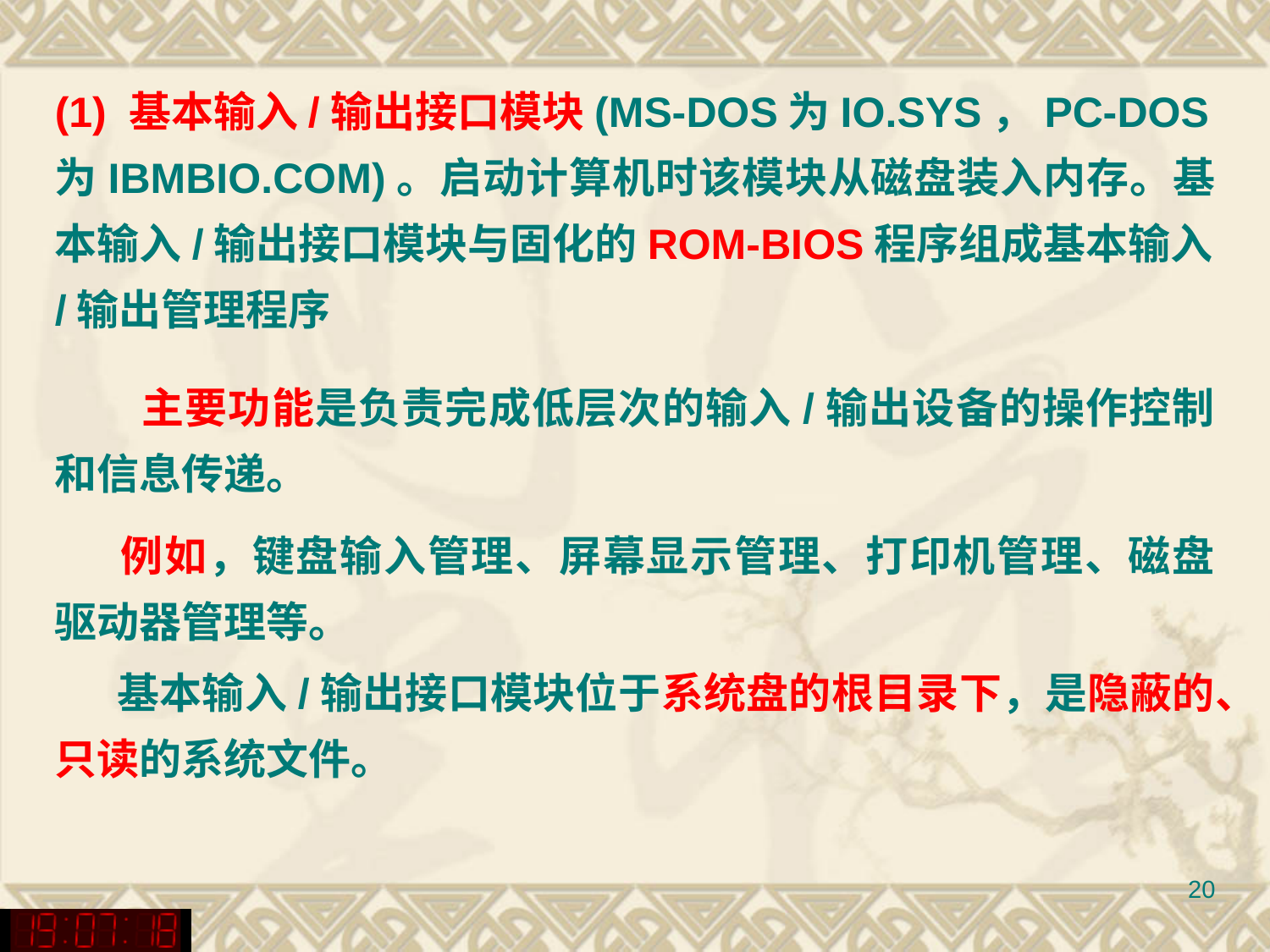

(1) 基本输入/输出接口模块(MS-DOS为IO.SYS，PC-DOS为IBMBIO.COM)。启动计算机时该模块从磁盘装入内存。基本输入/输出接口模块与固化的ROM-BIOS程序组成基本输入/输出管理程序
　　主要功能是负责完成低层次的输入/输出设备的操作控制和信息传递。
　  例如，键盘输入管理、屏幕显示管理、打印机管理、磁盘驱动器管理等。
　  基本输入/输出接口模块位于系统盘的根目录下，是隐蔽的、只读的系统文件。
20